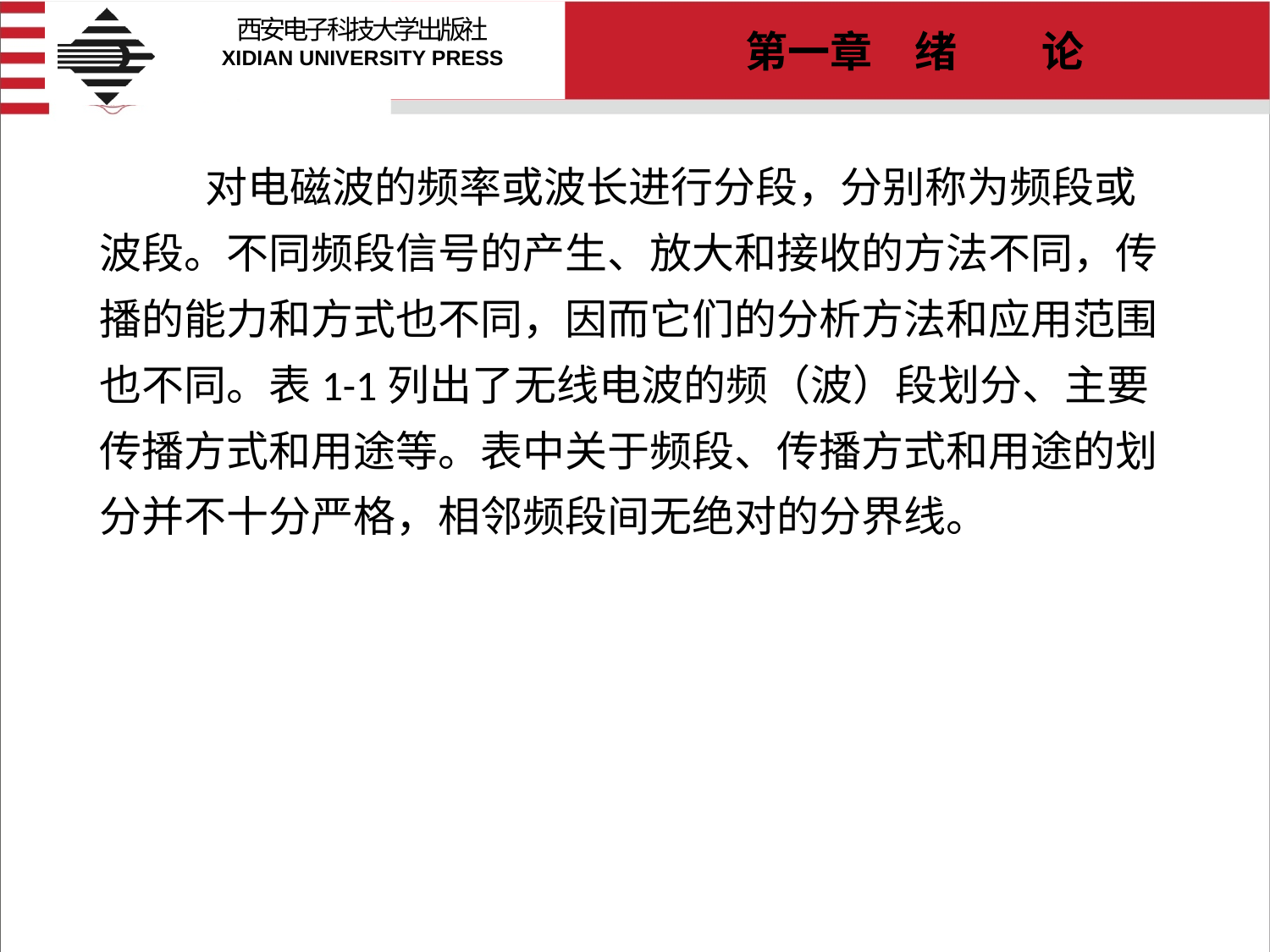

# 对电磁波的频率或波长进行分段，分别称为频段或波段。不同频段信号的产生、放大和接收的方法不同，传播的能力和方式也不同，因而它们的分析方法和应用范围也不同。表1-1列出了无线电波的频（波）段划分、主要传播方式和用途等。表中关于频段、传播方式和用途的划分并不十分严格，相邻频段间无绝对的分界线。